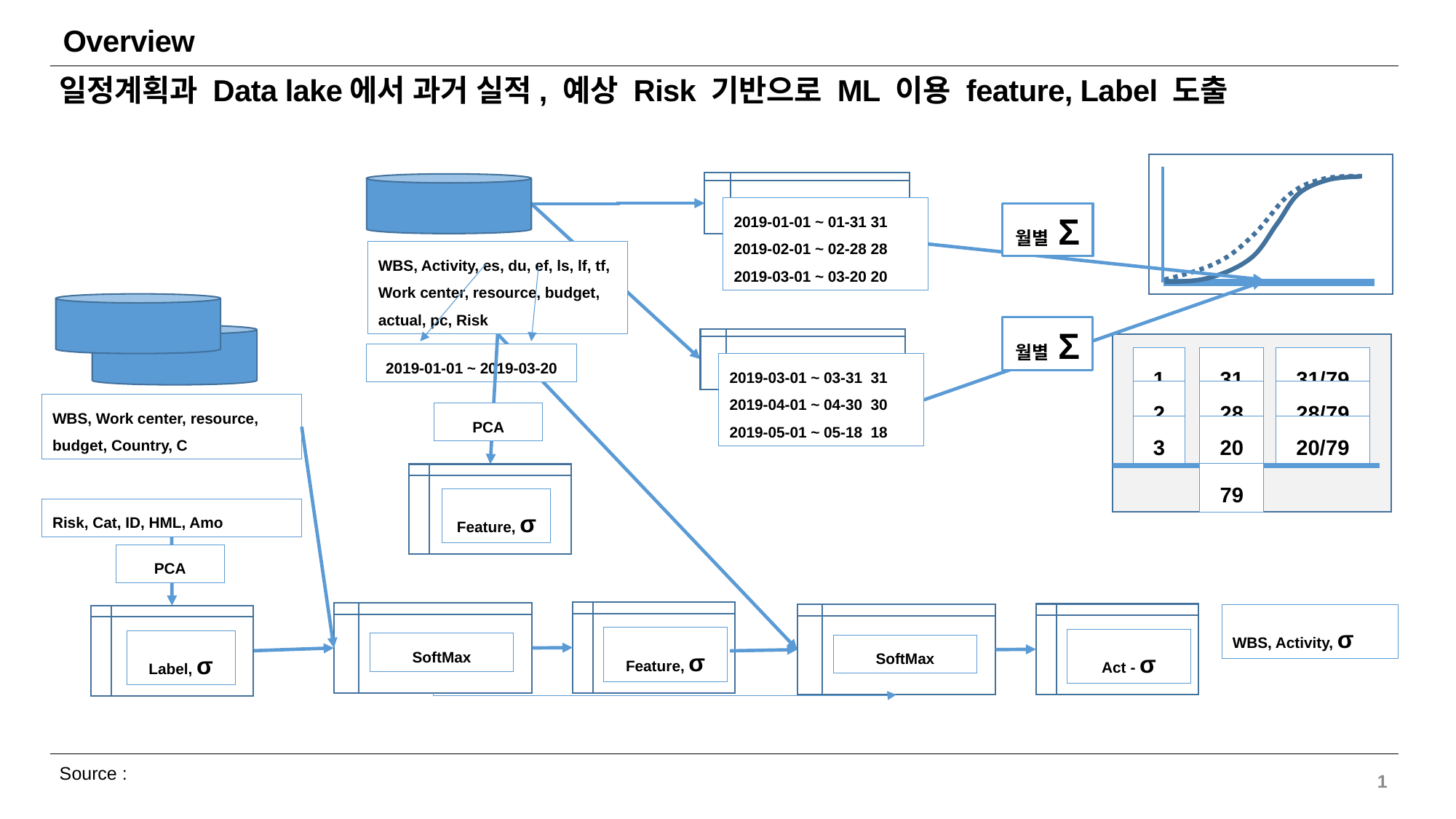

Overview
일정계획과 Data lake에서 과거 실적, 예상 Risk 기반으로 ML 이용 feature, Label 도출

2019-01-01 ~ 01-31 31
2019-02-01 ~ 02-28 28
2019-03-01 ~ 03-20 20
월별 Σ
WBS, Activity, es, du, ef, ls, lf, tf, Work center, resource, budget, actual, pc, Risk

월별 Σ

2019-01-01 ~ 2019-03-20
2019-03-01 ~ 03-31  31
2019-04-01 ~ 04-30  30
2019-05-01 ~ 05-18  18
1
31
31/79
28/79
20/79
2
28
WBS, Work center, resource, budget, Country, C
PCA
3
20

79
Feature, σ
Risk, Cat, ID, HML, Amo
PCA

WBS, Activity, σ

Feature, σ
Act - σ
Label, σ
SoftMax
SoftMax
Source :
1